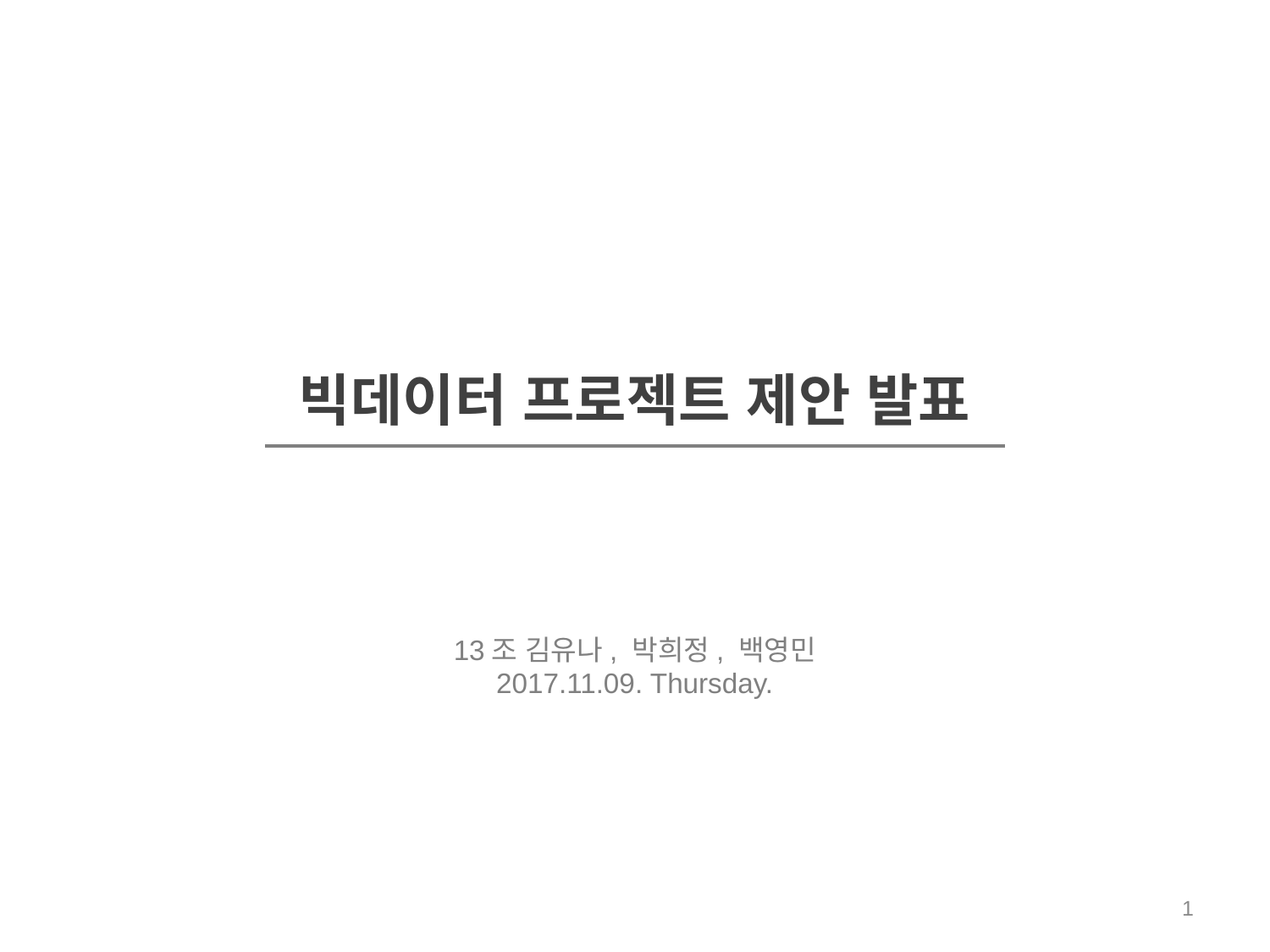

빅데이터 프로젝트 제안 발표
13조 김유나, 박희정, 백영민
2017.11.09. Thursday.
1